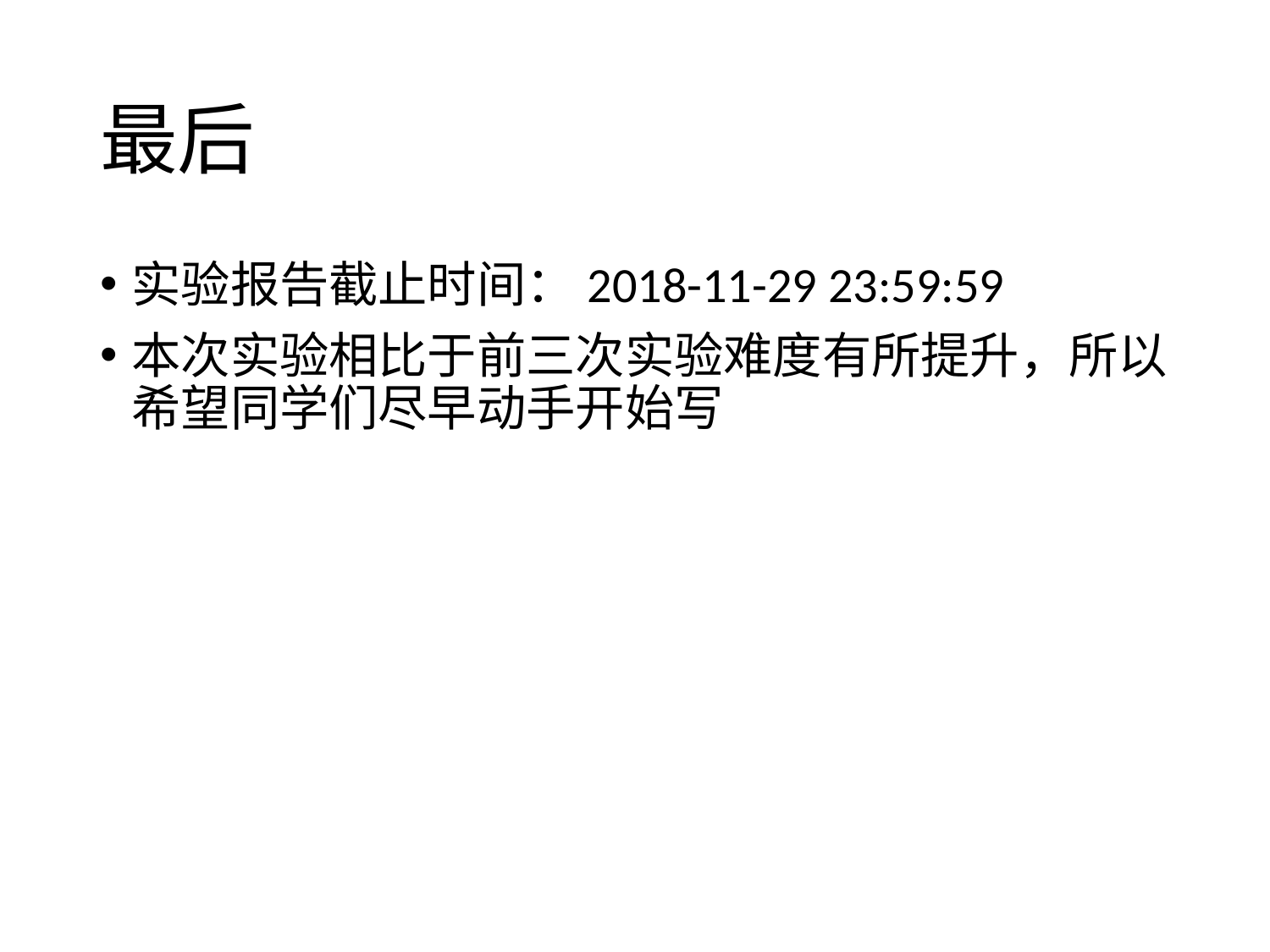

# 最后
实验报告截止时间：2018-11-29 23:59:59
本次实验相比于前三次实验难度有所提升，所以希望同学们尽早动手开始写